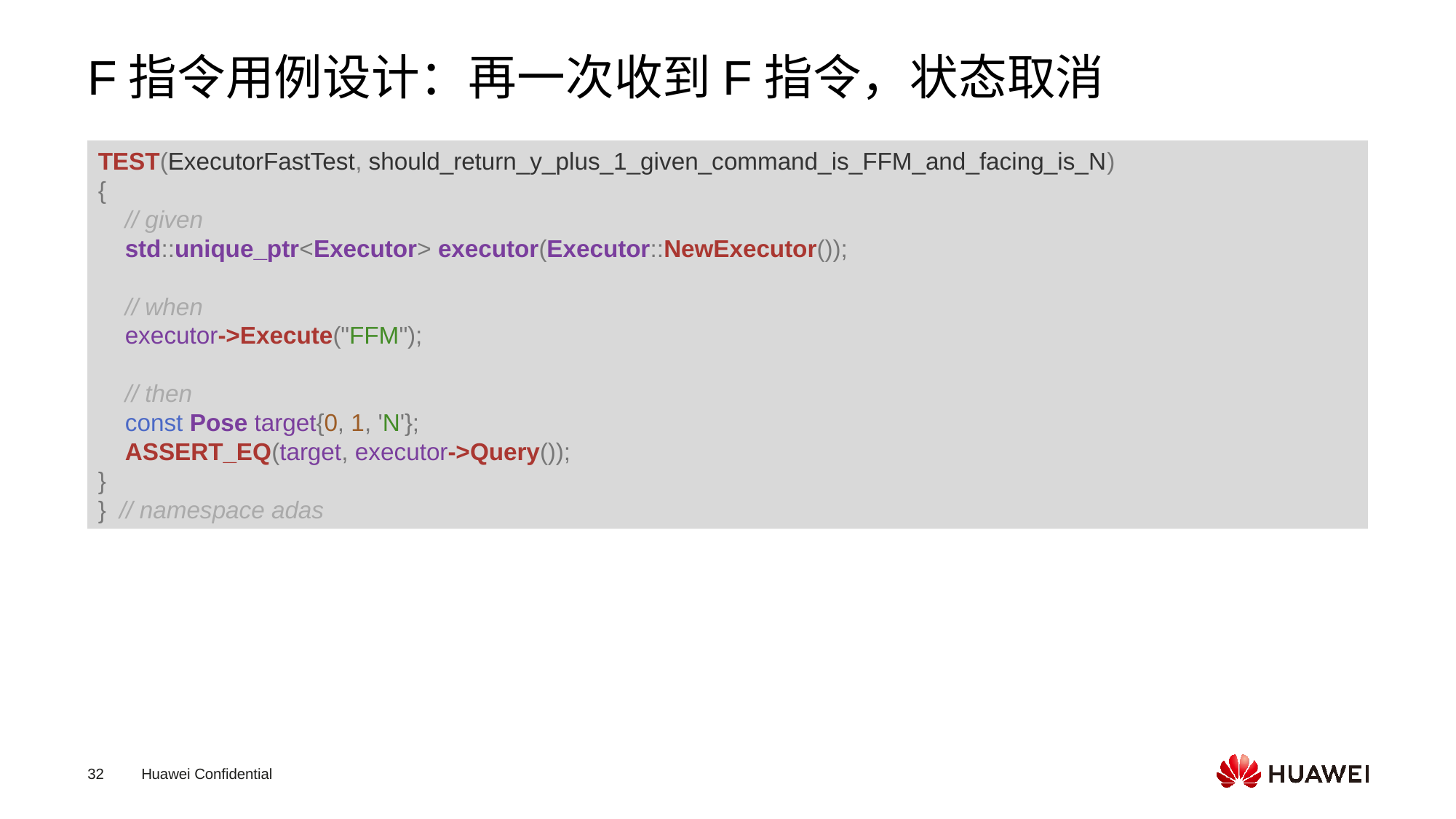

# F指令用例设计：再一次收到F指令，状态取消
TEST(ExecutorFastTest, should_return_y_plus_1_given_command_is_FFM_and_facing_is_N)
{
    // given
    std::unique_ptr<Executor> executor(Executor::NewExecutor());
    // when
    executor->Execute("FFM");
    // then
    const Pose target{0, 1, 'N'};
    ASSERT_EQ(target, executor->Query());
}
}  // namespace adas